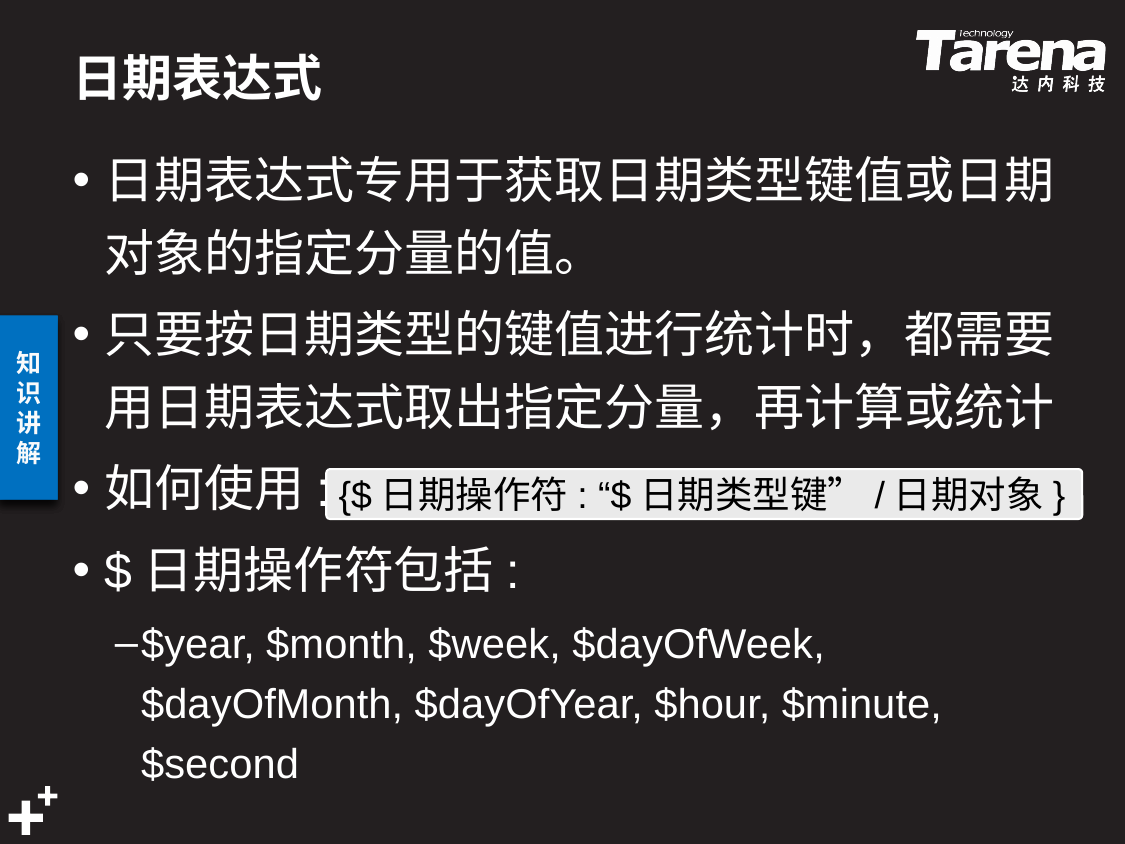

# 日期表达式
日期表达式专用于获取日期类型键值或日期对象的指定分量的值。
只要按日期类型的键值进行统计时，都需要用日期表达式取出指定分量，再计算或统计
如何使用:
$日期操作符包括:
$year, $month, $week, $dayOfWeek, $dayOfMonth, $dayOfYear, $hour, $minute, $second
{$日期操作符: “$日期类型键”/日期对象}